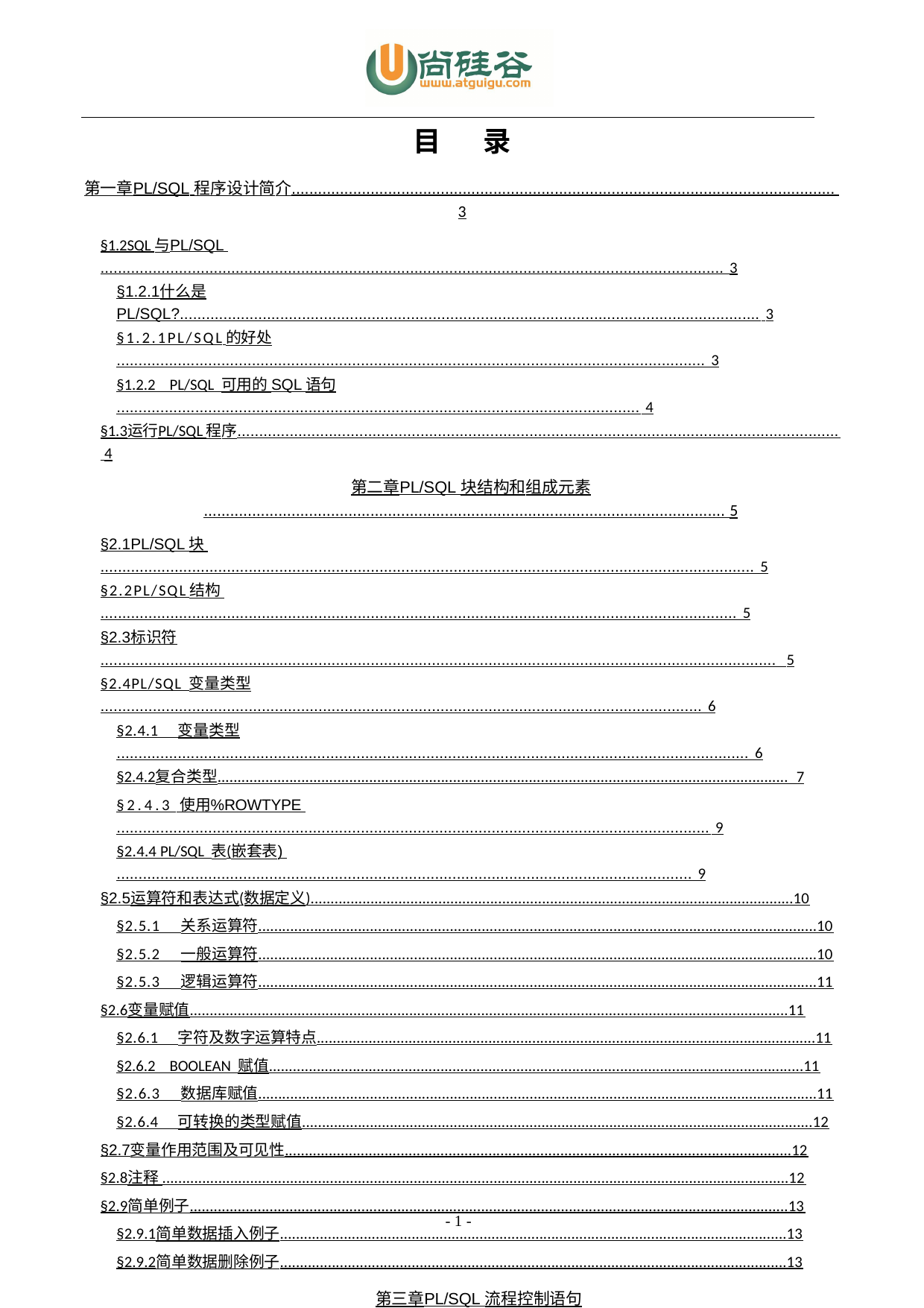

目	录
第一章	PL/SQL 程序设计简介............................................................................................................................ 3
§1.2	SQL 与PL/SQL ............................................................................................................................................... 3
§1.2.1	什么是PL/SQL?..................................................................................................................................... 3
§1.2.1	PL/SQL 的好处....................................................................................................................................... 3
§1.2.2    PL/SQL  可用的 SQL 语句........................................................................................................................ 4
§1.3	运行PL/SQL 程序.......................................................................................................................................... 4
第二章	PL/SQL 块结构和组成元素....................................................................................................................... 5
§2.1	PL/SQL 块 ...................................................................................................................................................... 5
§2.2	PL/SQL 结构 .................................................................................................................................................. 5
§2.3	标识符...........................................................................................................................................................  5
§2.4	PL/SQL  变量类型.......................................................................................................................................... 6
§2.4.1     变量类型................................................................................................................................................. 6
§2.4.2	复合类型...............................................................................................................................................  7
§2.4.3  使用%ROWTYPE ........................................................................................................................................ 9
§2.4.4 PL/SQL  表(嵌套表) .................................................................................................................................... 9
§2.5	运算符和表达式(数据定义).........................................................................................................................10
§2.5.1     关系运算符............................................................................................................................................10
§2.5.2     一般运算符............................................................................................................................................10
§2.5.3     逻辑运算符............................................................................................................................................11
§2.6	变量赋值......................................................................................................................................................11
§2.6.1     字符及数字运算特点.............................................................................................................................11
§2.6.2    BOOLEAN  赋值......................................................................................................................................11
§2.6.3     数据库赋值............................................................................................................................................11
§2.6.4     可转换的类型赋值................................................................................................................................12
§2.7	变量作用范围及可见性...............................................................................................................................12
§2.8	注释 .............................................................................................................................................................12
§2.9	简单例子......................................................................................................................................................13
§2.9.1	简单数据插入例子...............................................................................................................................13
§2.9.2	简单数据删除例子...............................................................................................................................13
第三章	PL/SQL 流程控制语句............................................................................................................................... 14
§3.1	条件语句......................................................................................................................................................14
§3.2	CASE  表达式................................................................................................................................................15
§3.3	循环 .............................................................................................................................................................15
§3.3    标号和GOTO.................................................................................................................................................17
§3.4    NULL  语句.....................................................................................................................................................18
第四章	游标的使用............................................................................................................................................... 19
§4.1  游标概念.........................................................................................................................................................19
§4.1.1   处理显式游标..........................................................................................................................................19
§4.1.2   处理隐式游标..........................................................................................................................................23
- 1 -